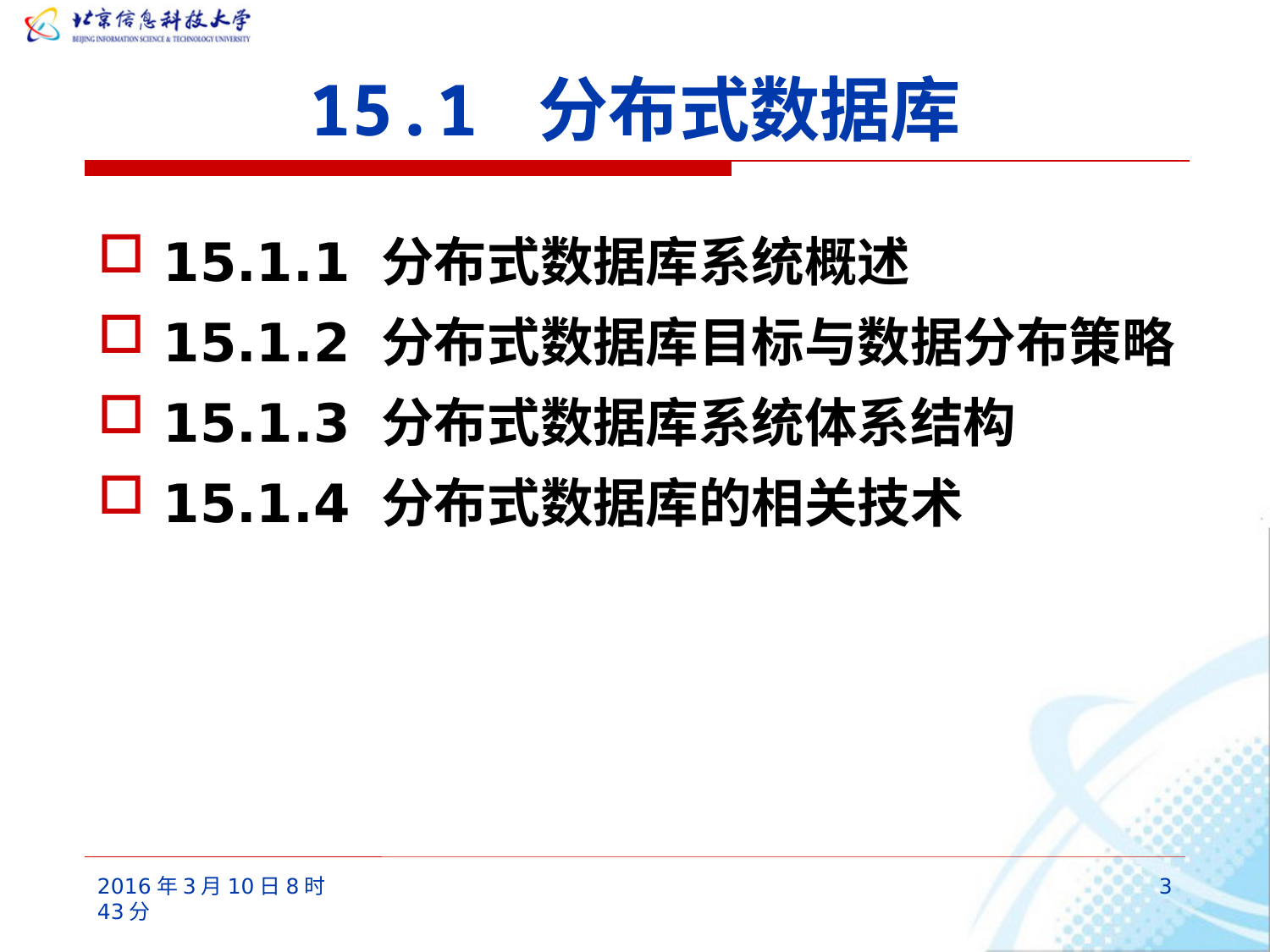

# 15.1 分布式数据库
15.1.1 分布式数据库系统概述
15.1.2 分布式数据库目标与数据分布策略
15.1.3 分布式数据库系统体系结构
15.1.4 分布式数据库的相关技术
2016年3月10日8时43分
3